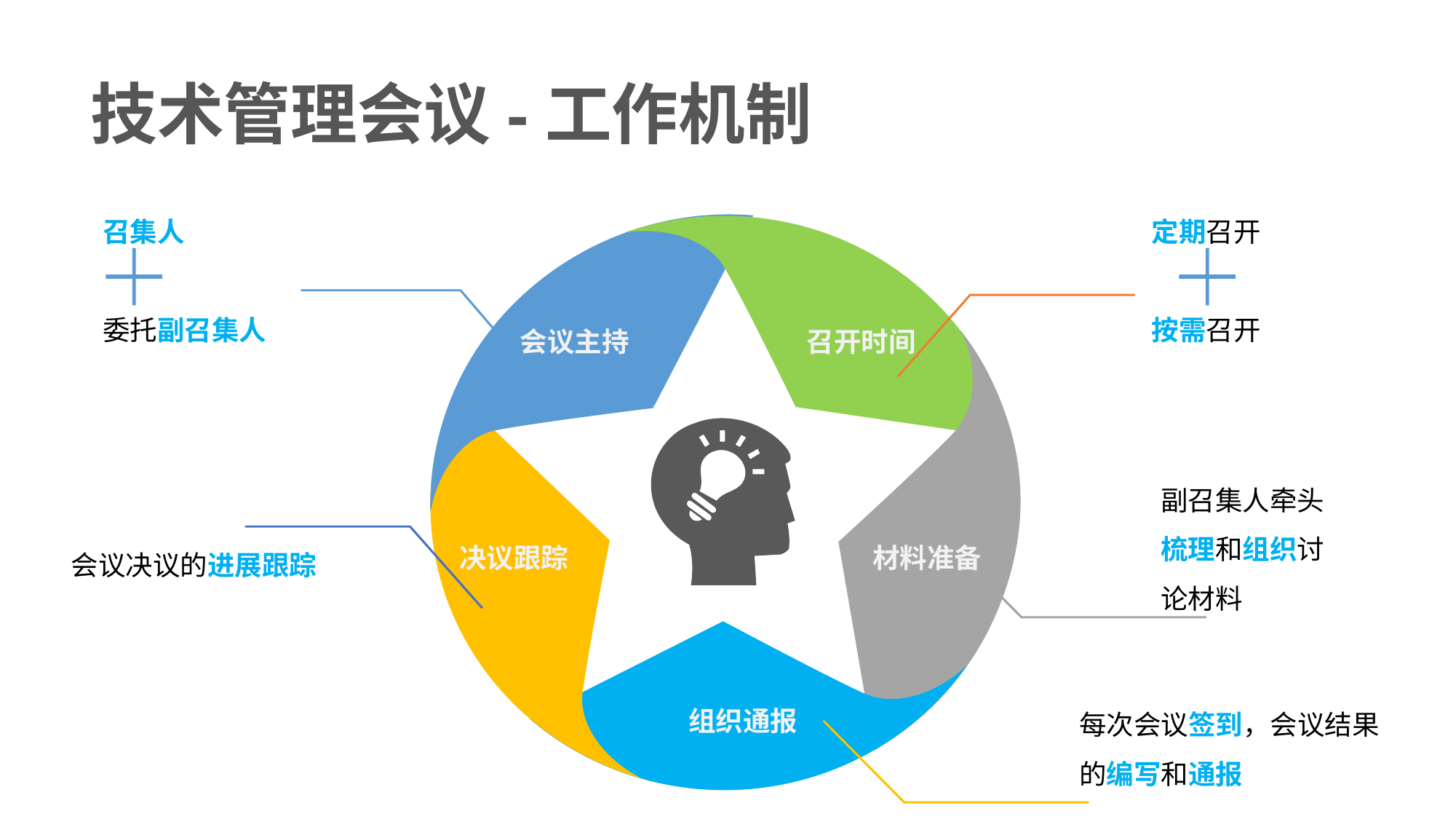

技术管理会议-工作机制

召集人

委托副召集人
定期召开

按需召开

会议主持
召开时间

会议决议的进展跟踪
副召集人牵头梳理和组织讨论材料

决议跟踪
材料准备

每次会议签到，会议结果的编写和通报

组织通报